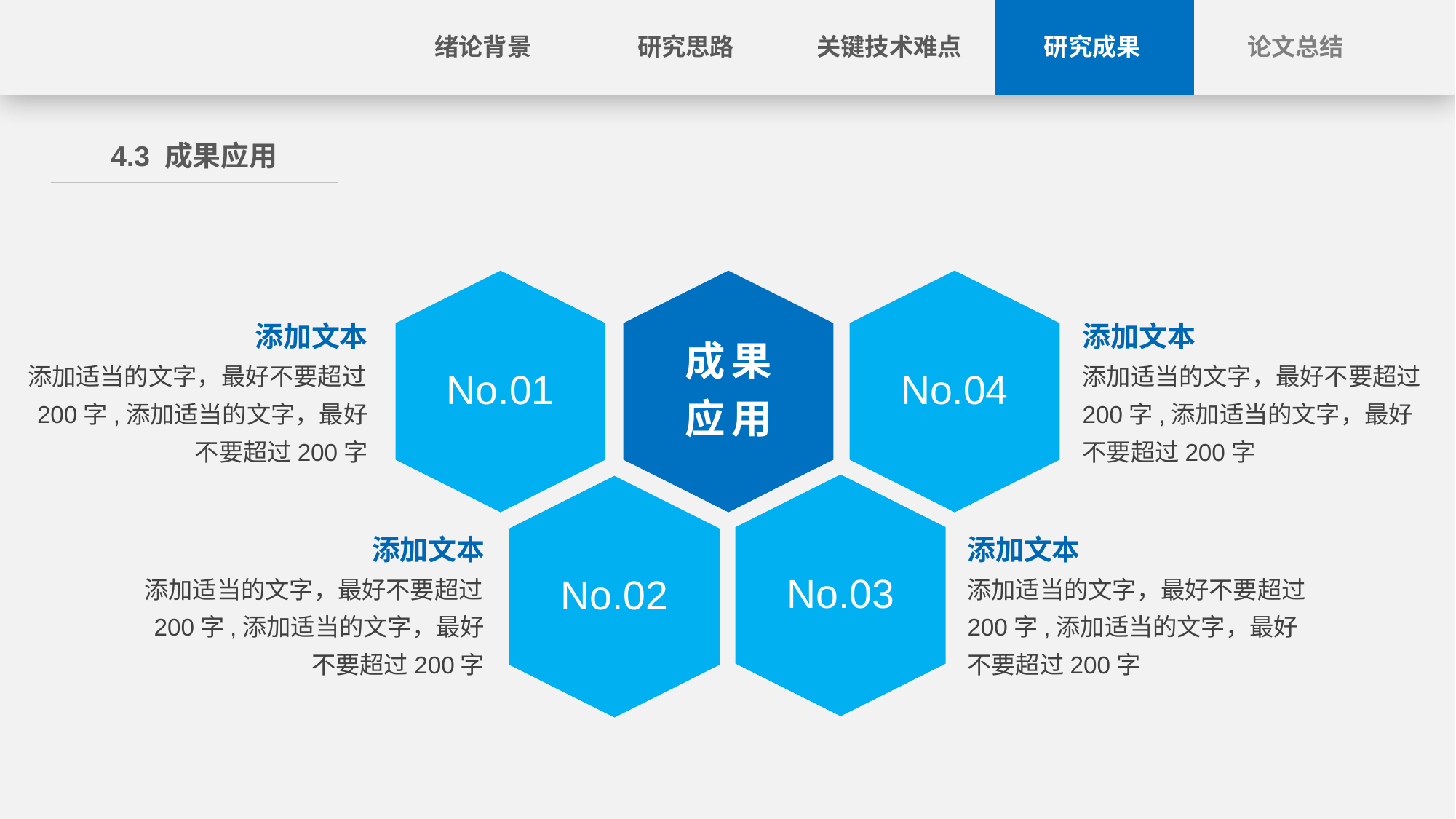

绪论背景
关键技术难点
论文总结
研究思路
研究成果
4.3 成果应用
No.01
成果
应用
No.04
添加文本
添加适当的文字，最好不要超过200字,添加适当的文字，最好不要超过200字
添加文本
添加适当的文字，最好不要超过200字,添加适当的文字，最好不要超过200字
No.03
No.02
添加文本
添加适当的文字，最好不要超过200字,添加适当的文字，最好不要超过200字
添加文本
添加适当的文字，最好不要超过200字,添加适当的文字，最好不要超过200字